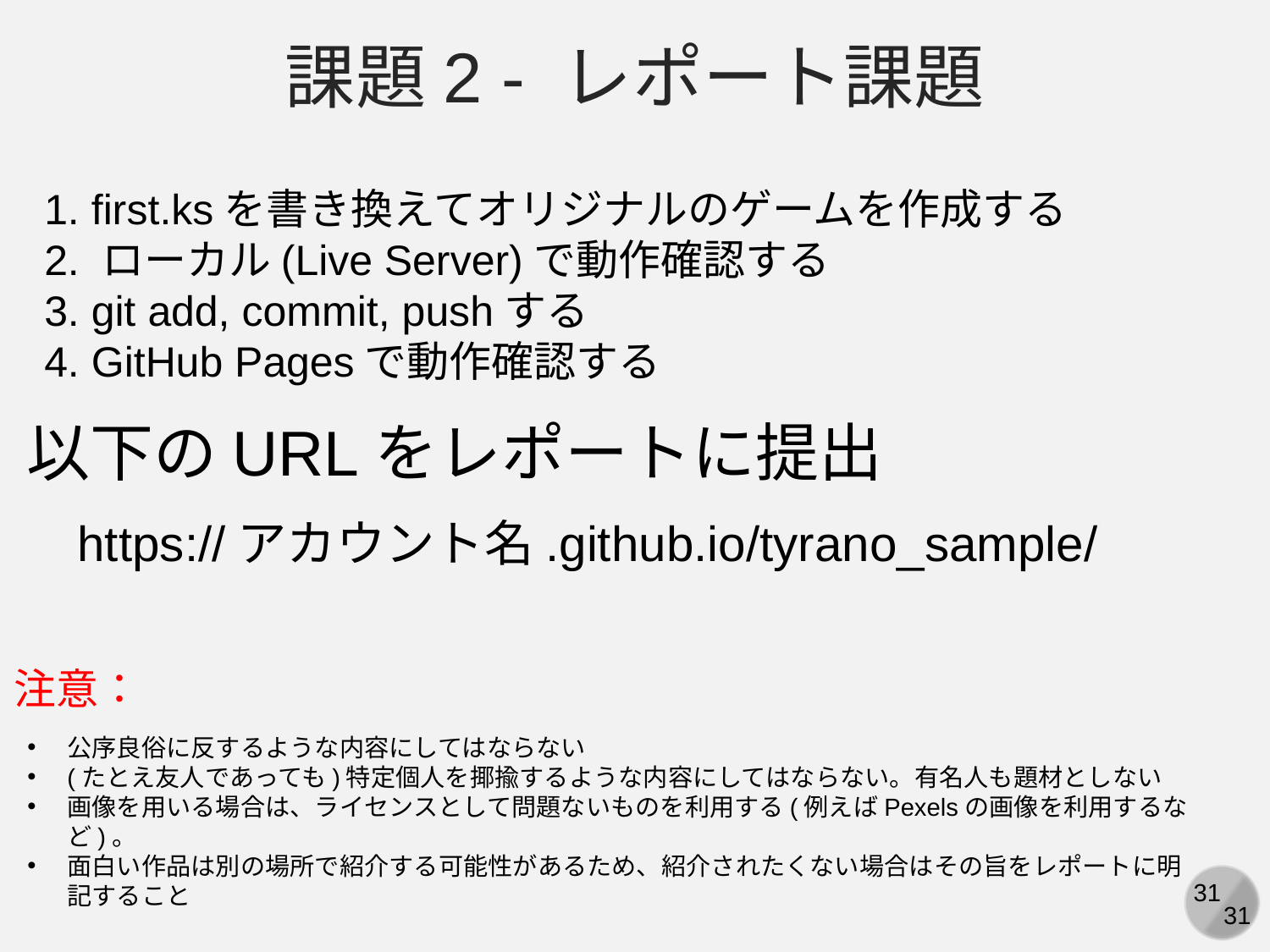

課題2 - レポート課題
1. first.ksを書き換えてオリジナルのゲームを作成する
2. ローカル(Live Server)で動作確認する
3. git add, commit, pushする
4. GitHub Pagesで動作確認する
以下のURLをレポートに提出
https://アカウント名.github.io/tyrano_sample/
注意：
公序良俗に反するような内容にしてはならない
(たとえ友人であっても)特定個人を揶揄するような内容にしてはならない。有名人も題材としない
画像を用いる場合は、ライセンスとして問題ないものを利用する(例えばPexelsの画像を利用するなど)。
面白い作品は別の場所で紹介する可能性があるため、紹介されたくない場合はその旨をレポートに明記すること